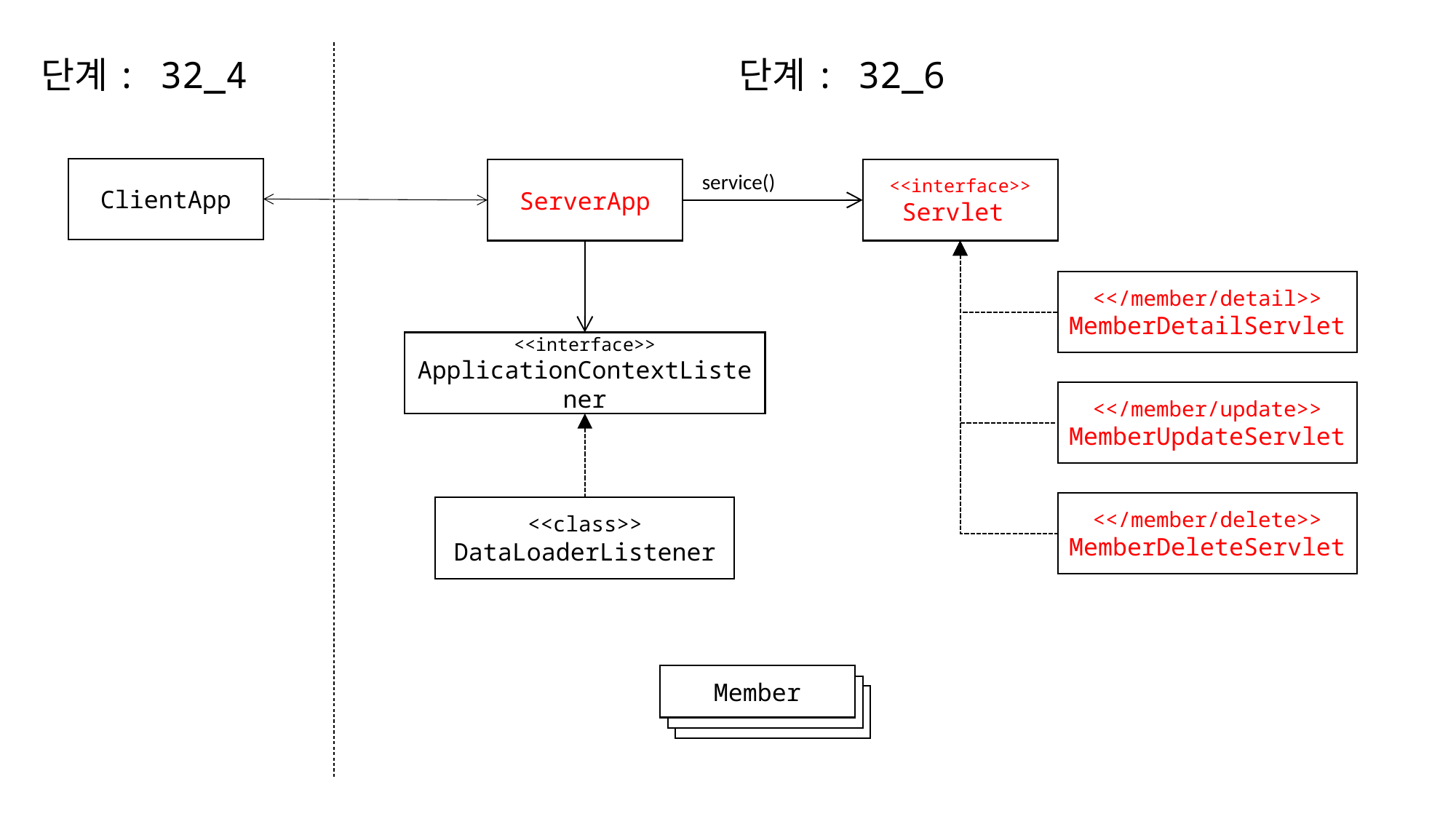

단계: 32_4
단계: 32_6
ClientApp
ServerApp
<<interface>>
Servlet
service()
<</member/detail>>
MemberDetailServlet
<<interface>>
ApplicationContextListener
<</member/update>>
MemberUpdateServlet
<</member/delete>>
MemberDeleteServlet
<<class>>
DataLoaderListener
Member
Board
Lesson